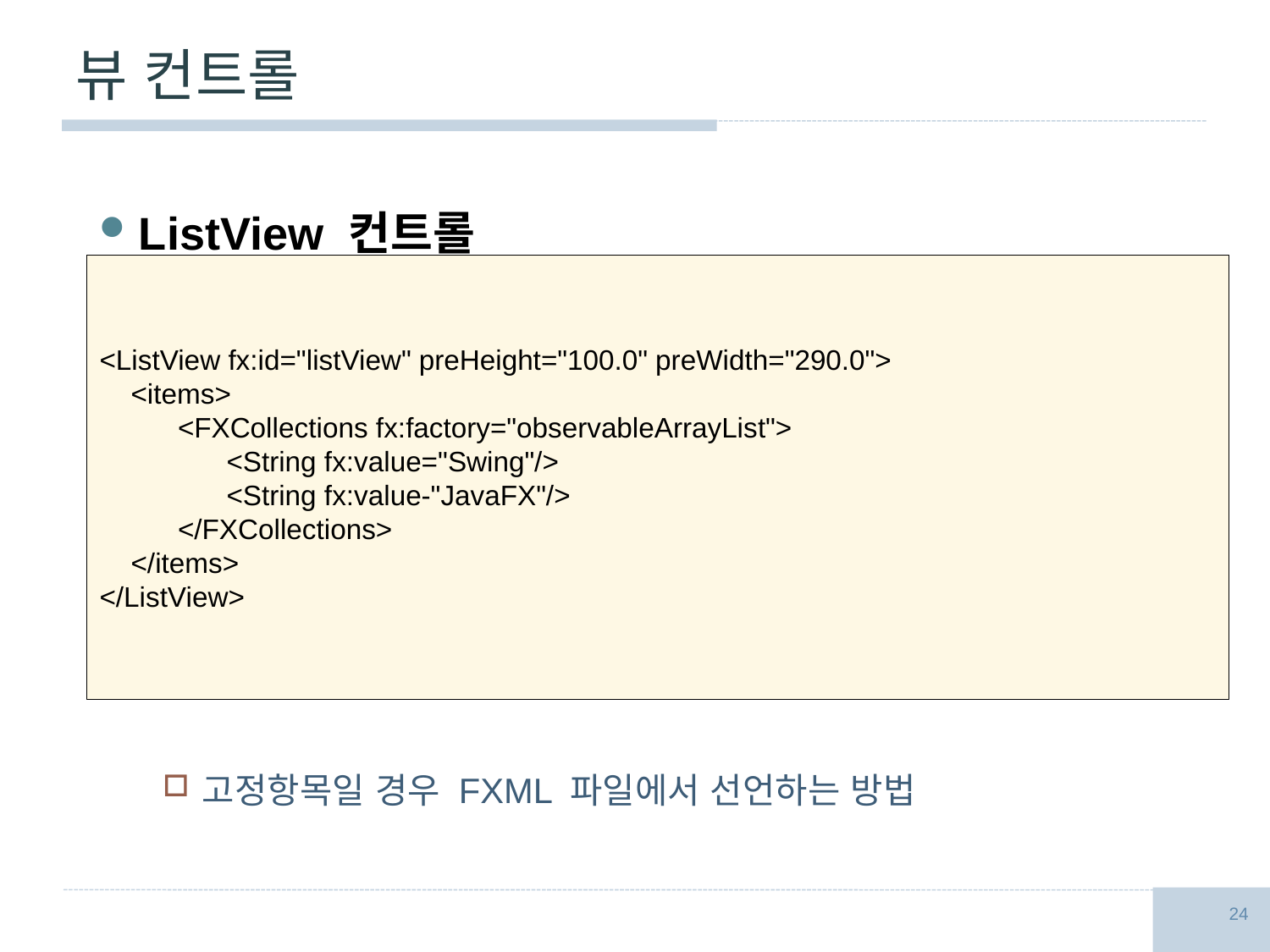

# 뷰 컨트롤
ListView 컨트롤

고정항목일 경우 FXML 파일에서 선언하는 방법

<ListView fx:id="listView" preHeight="100.0" preWidth="290.0">
    <items>
          <FXCollections fx:factory="observableArrayList">
	<String fx:value="Swing"/>
	<String fx:value-"JavaFX"/>
          </FXCollections>
    </items>
</ListView>